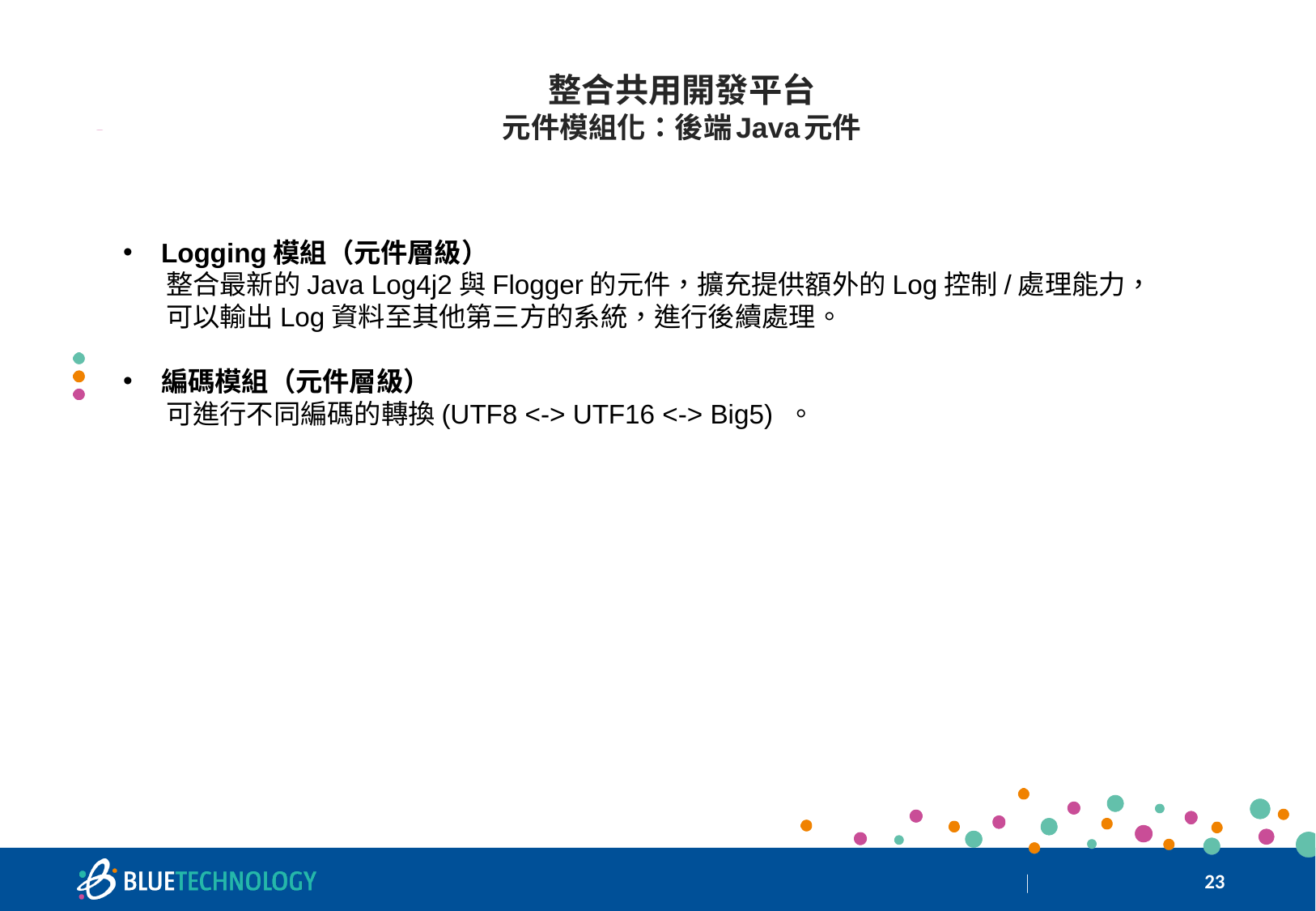

# 整合共用開發平台 元件模組化：後端Java元件

Logging模組（元件層級）
      整合最新的Java Log4j2與Flogger的元件，擴充提供額外的Log控制/處理能力，
      可以輸出Log資料至其他第三方的系統，進行後續處理。

編碼模組（元件層級）
      可進行不同編碼的轉換(UTF8 <-> UTF16 <-> Big5) 。